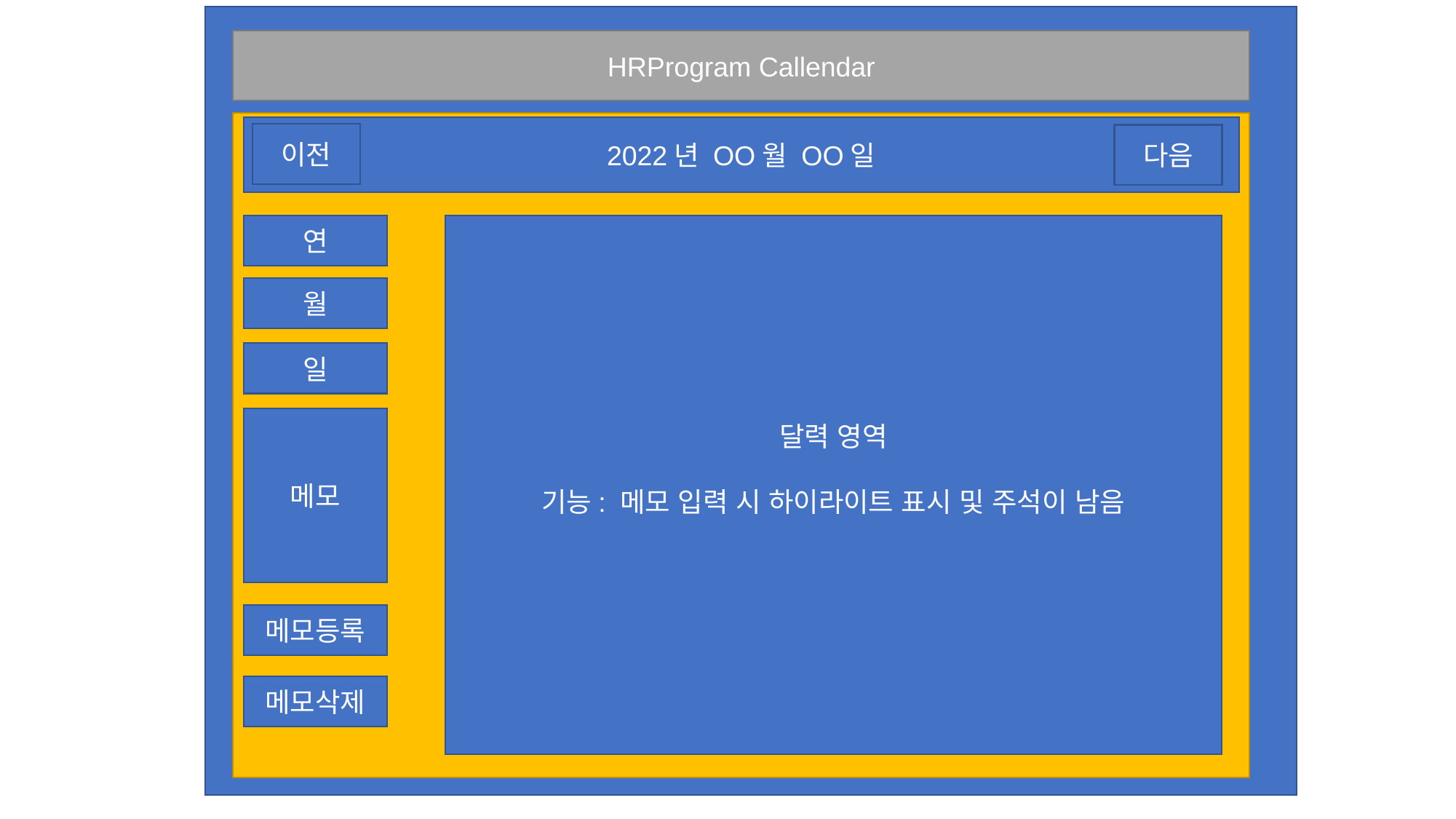

HRProgram Callendar

2022년 OO월 OO일
이전
다음
달력 영역

기능: 메모 입력 시 하이라이트 표시 및 주석이 남음

연
월
일
메모
메모등록
메모삭제